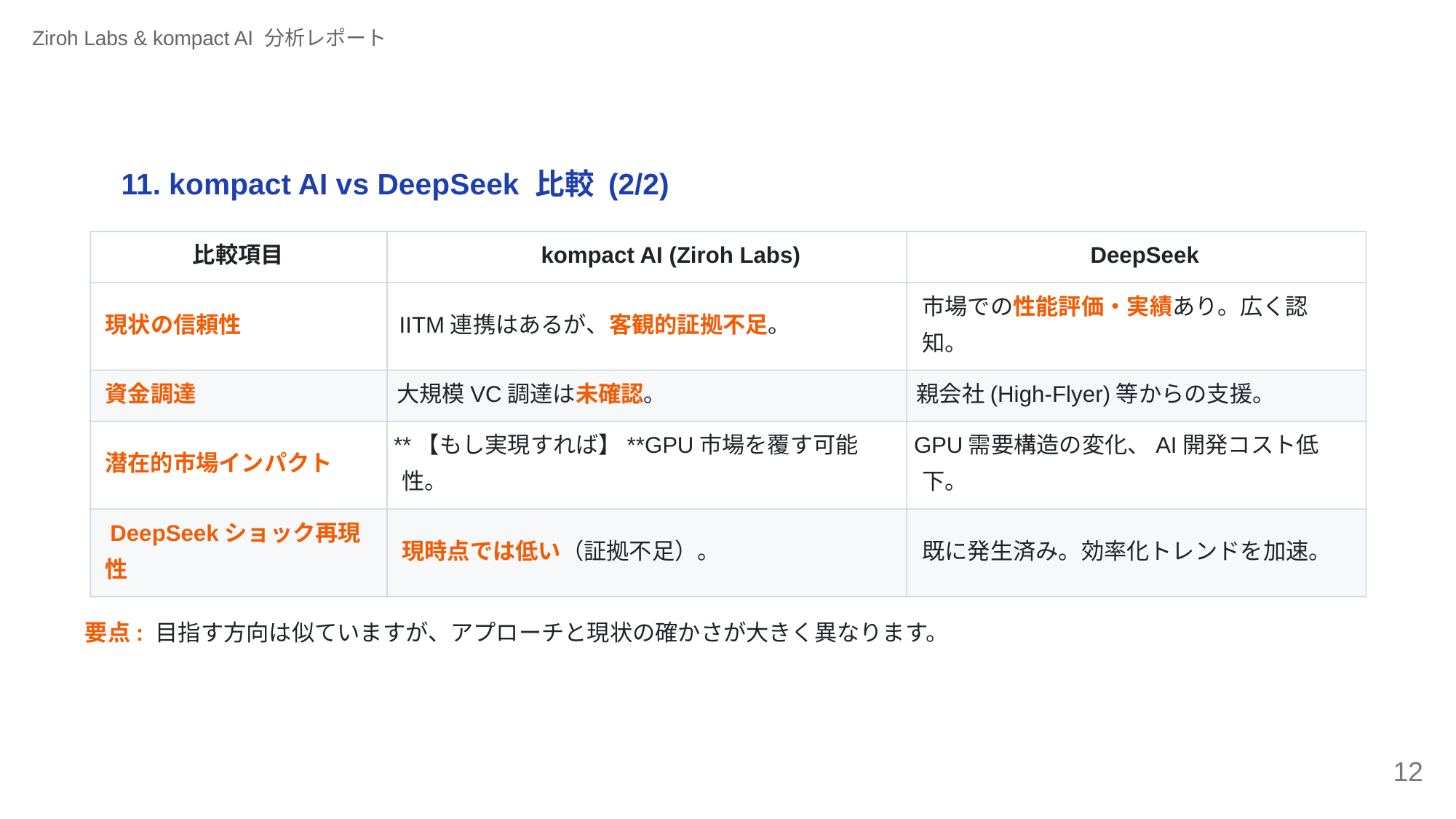

Ziroh Labs & kompact AI 分析レポート
11. kompact AI vs DeepSeek ⽐較 (2/2)

⽐較項⽬
kompact AI (Ziroh Labs)
DeepSeek

市場での性能評価・実績あり。広く認
現状の信頼性
IITM連携はあるが、客観的証拠不⾜。
知。

資⾦調達
⼤規模VC調達は未確認。
親会社(High-Flyer)等からの⽀援。

**【もし実現すれば】**GPU市場を覆す可能
GPU需要構造の変化、AI開発コスト低
潜在的市場インパクト
性。
下。

DeepSeekショック再現
現時点では低い（証拠不⾜）。
既に発⽣済み。効率化トレンドを加速。
性

要点: ⽬指す⽅向は似ていますが、アプローチと現状の確かさが⼤きく異なります。
12